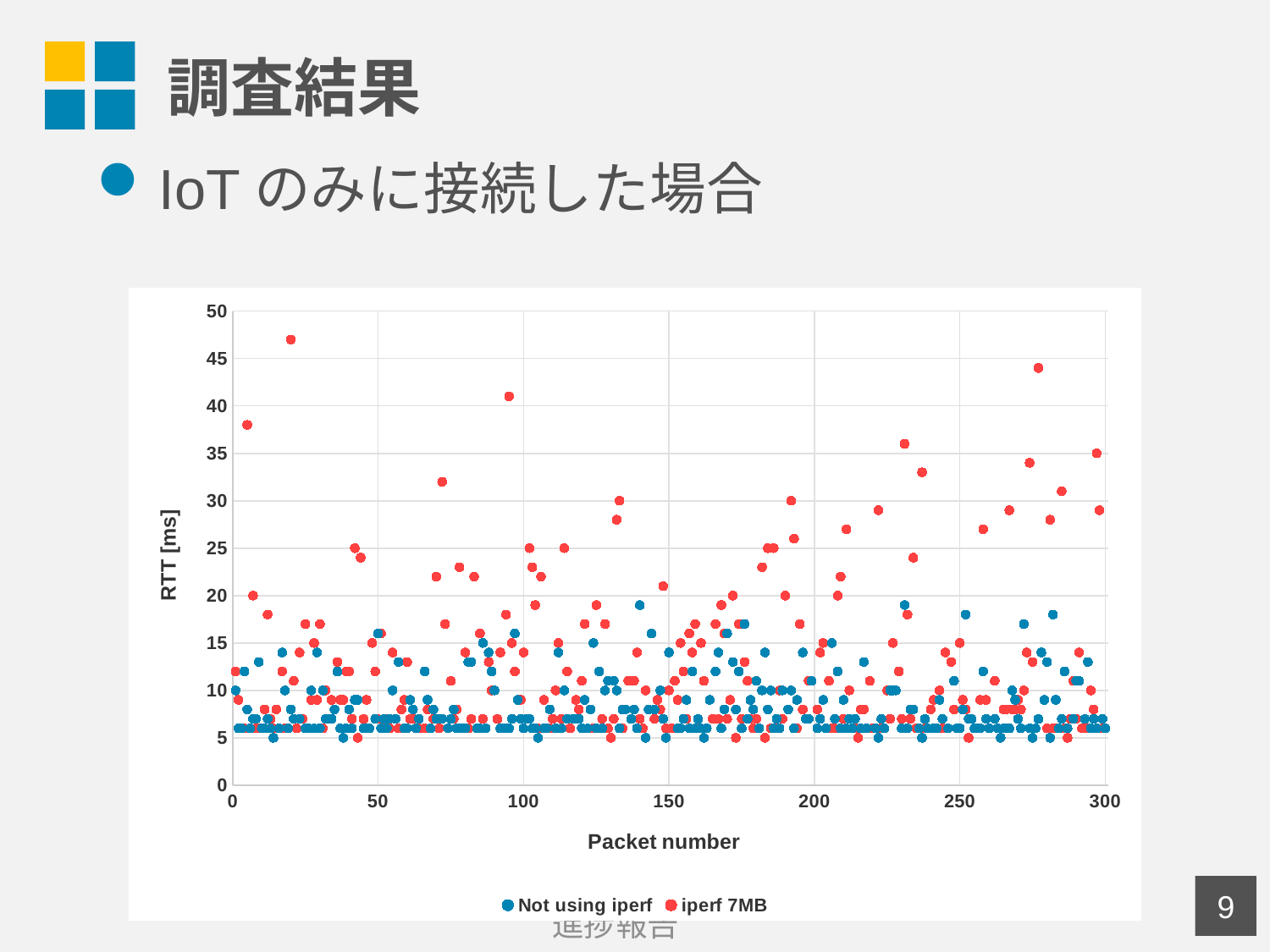

# 調査結果
IoTのみに接続した場合

### Chart

| Category | Not using iperf | iperf 7MB |
|---|---|---|
9
進捗報告